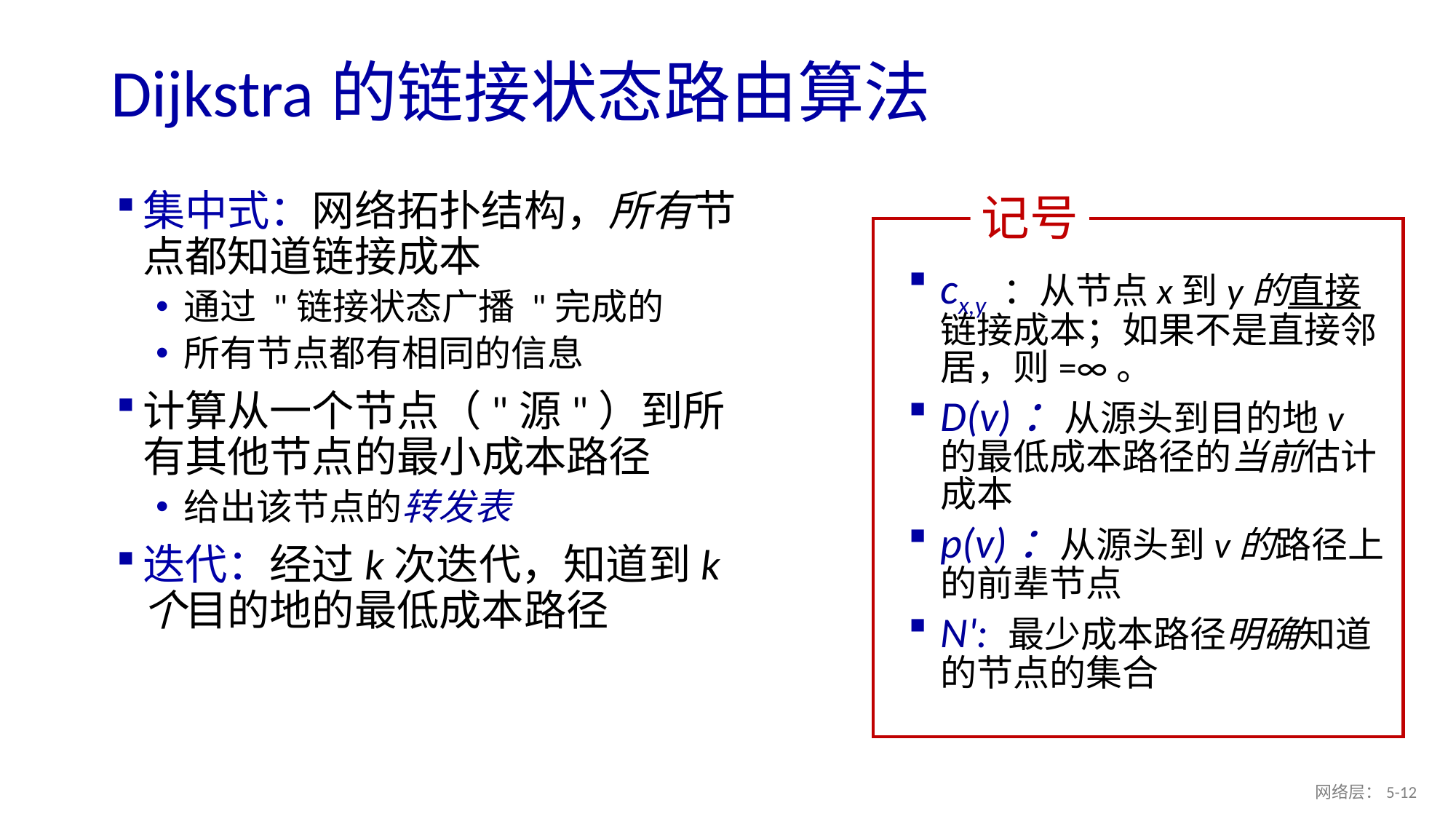

# Dijkstra的链接状态路由算法
记号

cx,y ：从节点x到y的直接链接成本；如果不是直接邻居，则=∞。
D(v)：从源头到目的地v的最低成本路径的当前估计成本
p(v)：从源头到v的路径上的前辈节点
N': 最少成本路径明确知道的节点的集合

集中式：网络拓扑结构，所有节点都知道链接成本
通过 "链接状态广播 "完成的
所有节点都有相同的信息
计算从一个节点（"源"）到所有其他节点的最小成本路径
给出该节点的转发表
迭代：经过k次迭代，知道到k个目的地的最低成本路径
网络层：5-12